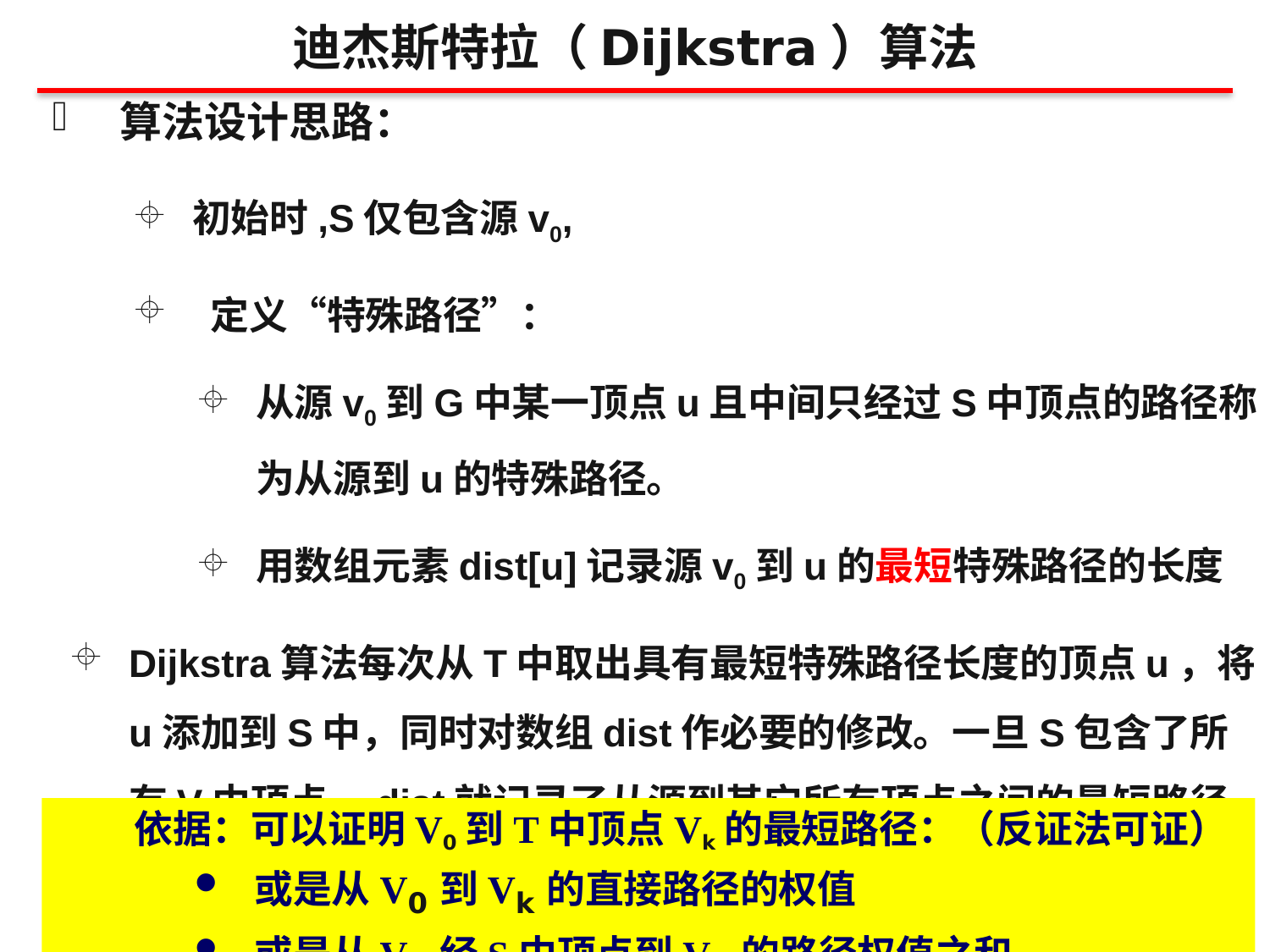

迪杰斯特拉（Dijkstra）算法
 算法设计思路：
初始时,S仅包含源v0,
 定义“特殊路径”：
从源v0到G中某一顶点u且中间只经过S中顶点的路径称为从源到u的特殊路径。
用数组元素dist[u]记录源v0到u的最短特殊路径的长度
Dijkstra算法每次从T中取出具有最短特殊路径长度的顶点u，将u添加到S中，同时对数组dist作必要的修改。一旦S包含了所有V中顶点，dist就记录了从源到其它所有顶点之间的最短路径长度。
依据：可以证明V0到T中顶点Vk的最短路径：（反证法可证）
或是从V0到Vk的直接路径的权值
或是从V0经S中顶点到Vk的路径权值之和